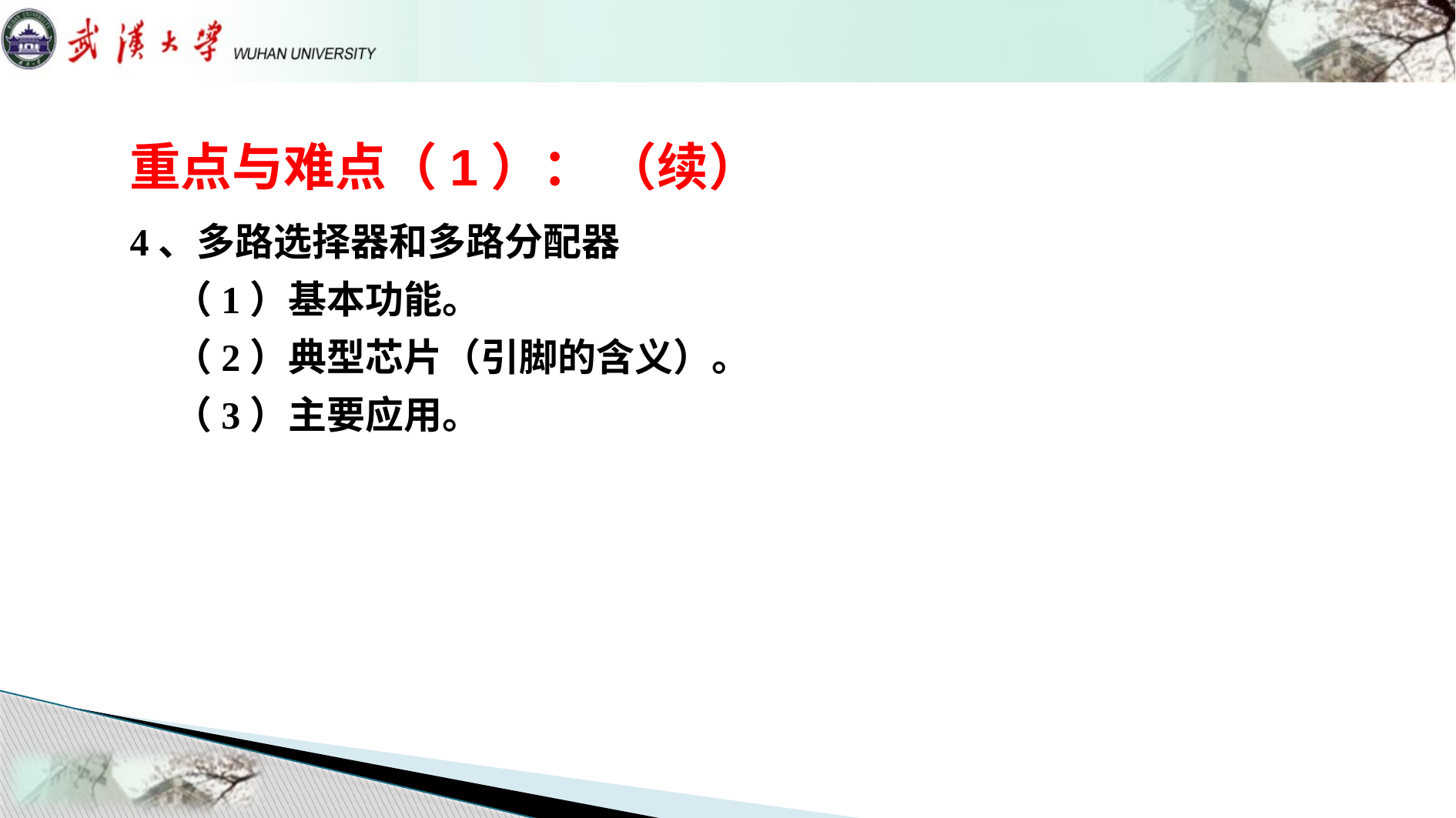

# 重点与难点（1）： （续）
4、多路选择器和多路分配器
    （1）基本功能。
    （2）典型芯片（引脚的含义）。
    （3）主要应用。